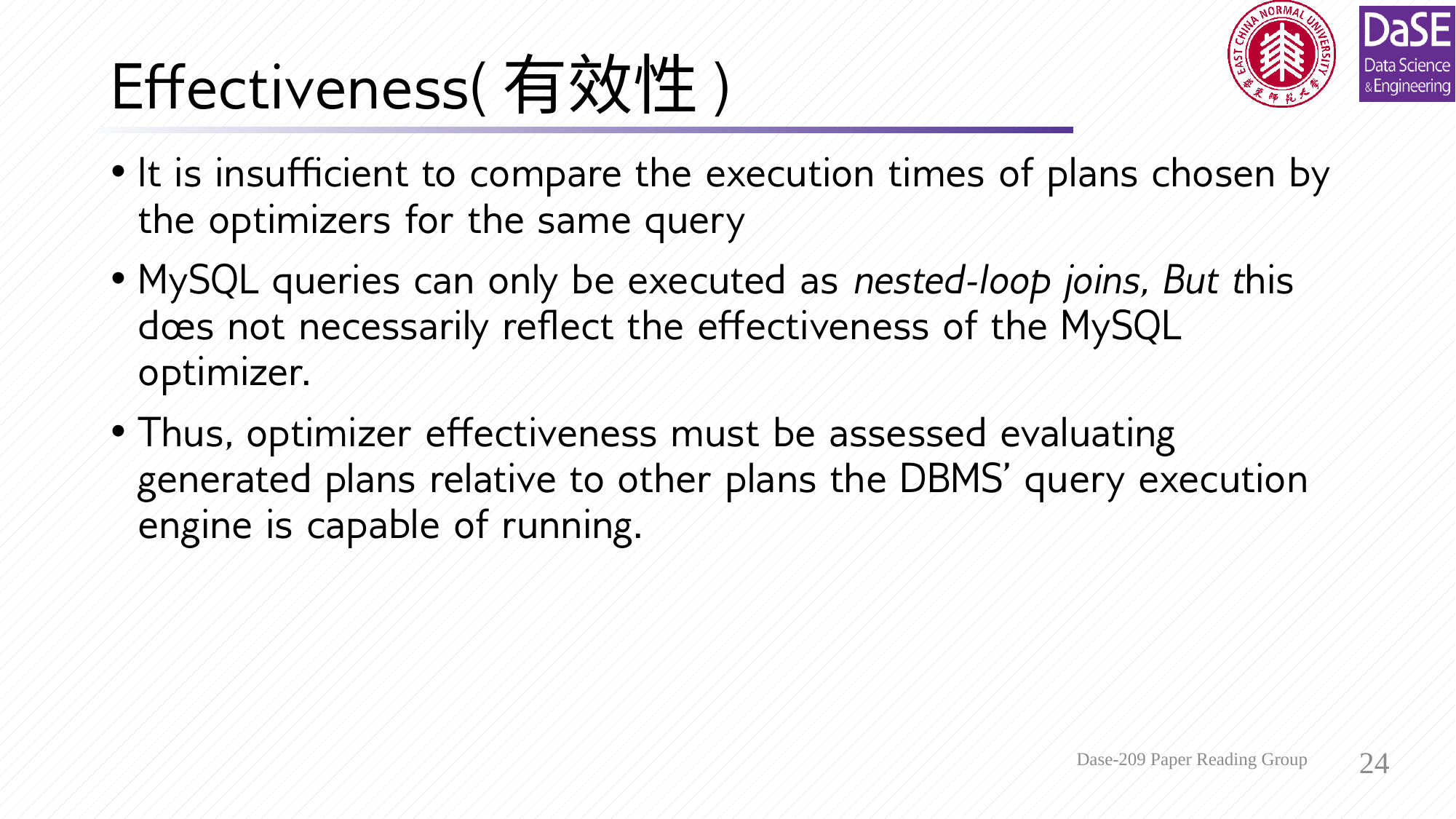

# Effectiveness(有效性)
It is insufficient to compare the execution times of plans chosen by the optimizers for the same query
MySQL queries can only be executed as nested-loop joins, But this does not necessarily reflect the effectiveness of the MySQL optimizer.
Thus, optimizer effectiveness must be assessed evaluating generated plans relative to other plans the DBMS’ query execution engine is capable of running.

Dase-209 Paper Reading Group